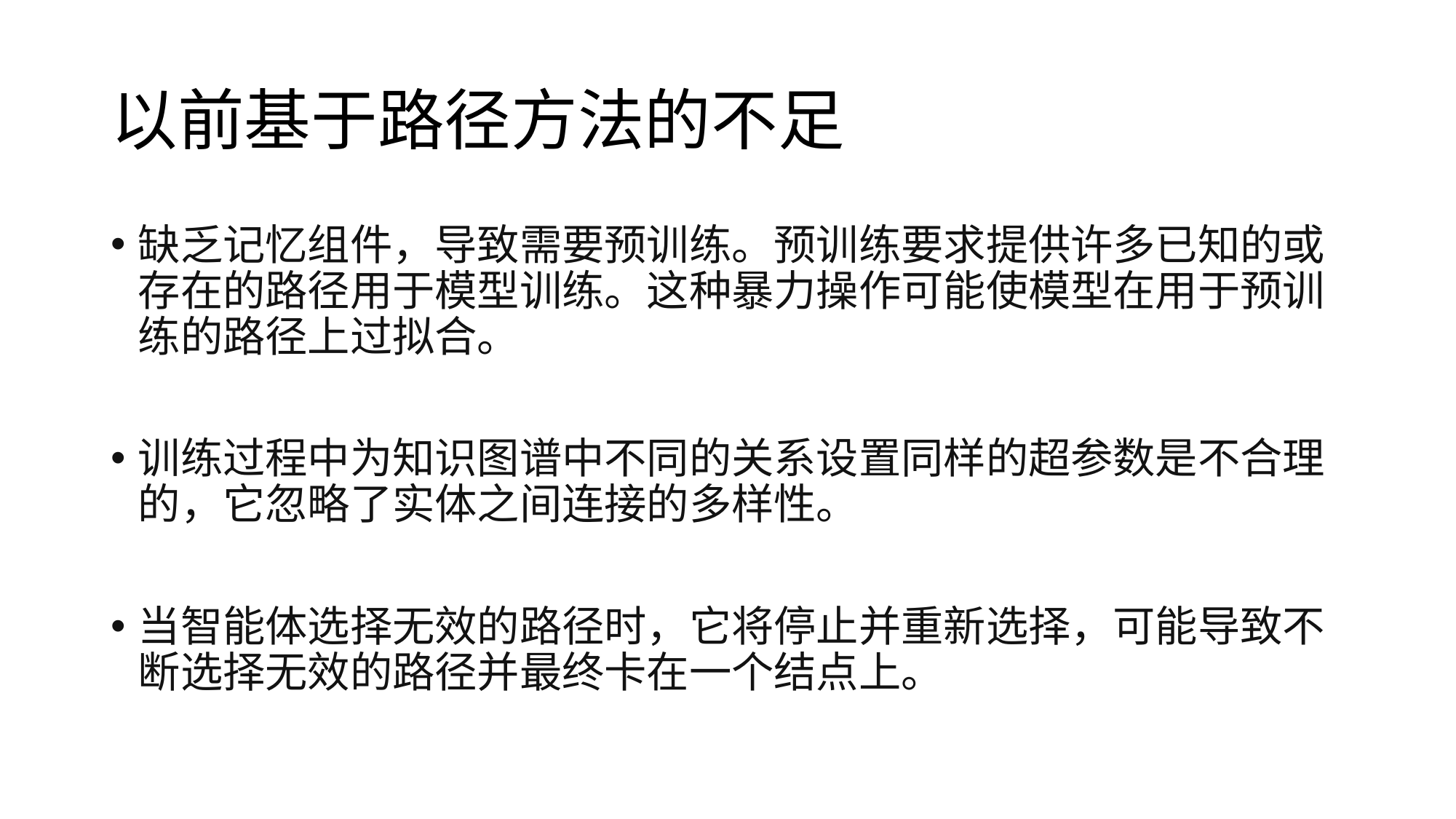

# 以前基于路径方法的不足
缺乏记忆组件，导致需要预训练。预训练要求提供许多已知的或存在的路径用于模型训练。这种暴力操作可能使模型在用于预训练的路径上过拟合。

训练过程中为知识图谱中不同的关系设置同样的超参数是不合理的，它忽略了实体之间连接的多样性。

当智能体选择无效的路径时，它将停止并重新选择，可能导致不断选择无效的路径并最终卡在一个结点上。